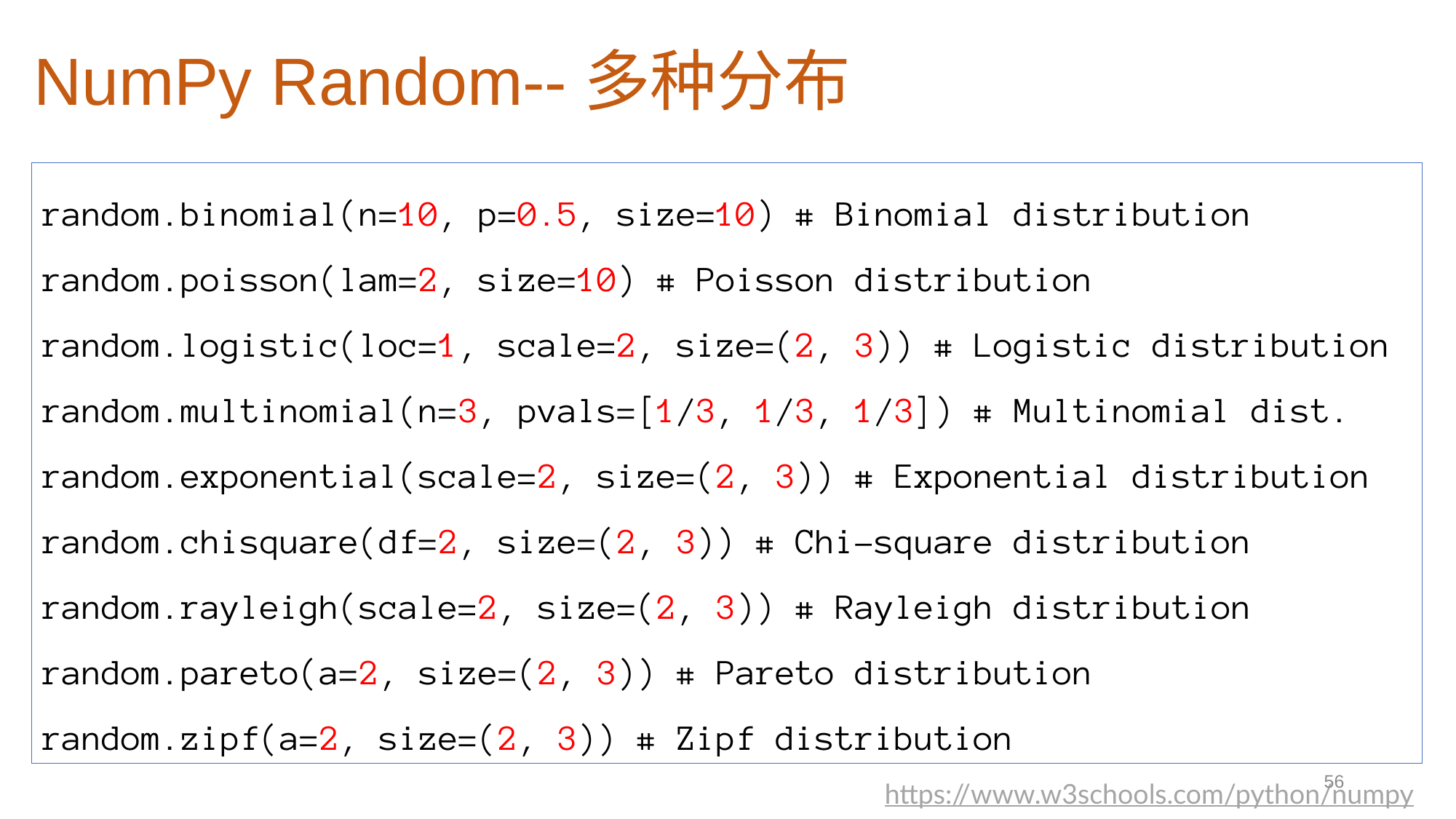

# NumPy Random--多种分布

random.binomial(n=10, p=0.5, size=10) # Binomial distribution
random.poisson(lam=2, size=10) # Poisson distribution
random.logistic(loc=1, scale=2, size=(2, 3)) # Logistic distribution
random.multinomial(n=3, pvals=[1/3, 1/3, 1/3]) # Multinomial dist.
random.exponential(scale=2, size=(2, 3)) # Exponential distribution
random.chisquare(df=2, size=(2, 3)) # Chi-square distribution
random.rayleigh(scale=2, size=(2, 3)) # Rayleigh distribution
random.pareto(a=2, size=(2, 3)) # Pareto distribution
random.zipf(a=2, size=(2, 3)) # Zipf distribution

56
https://www.w3schools.com/python/numpy